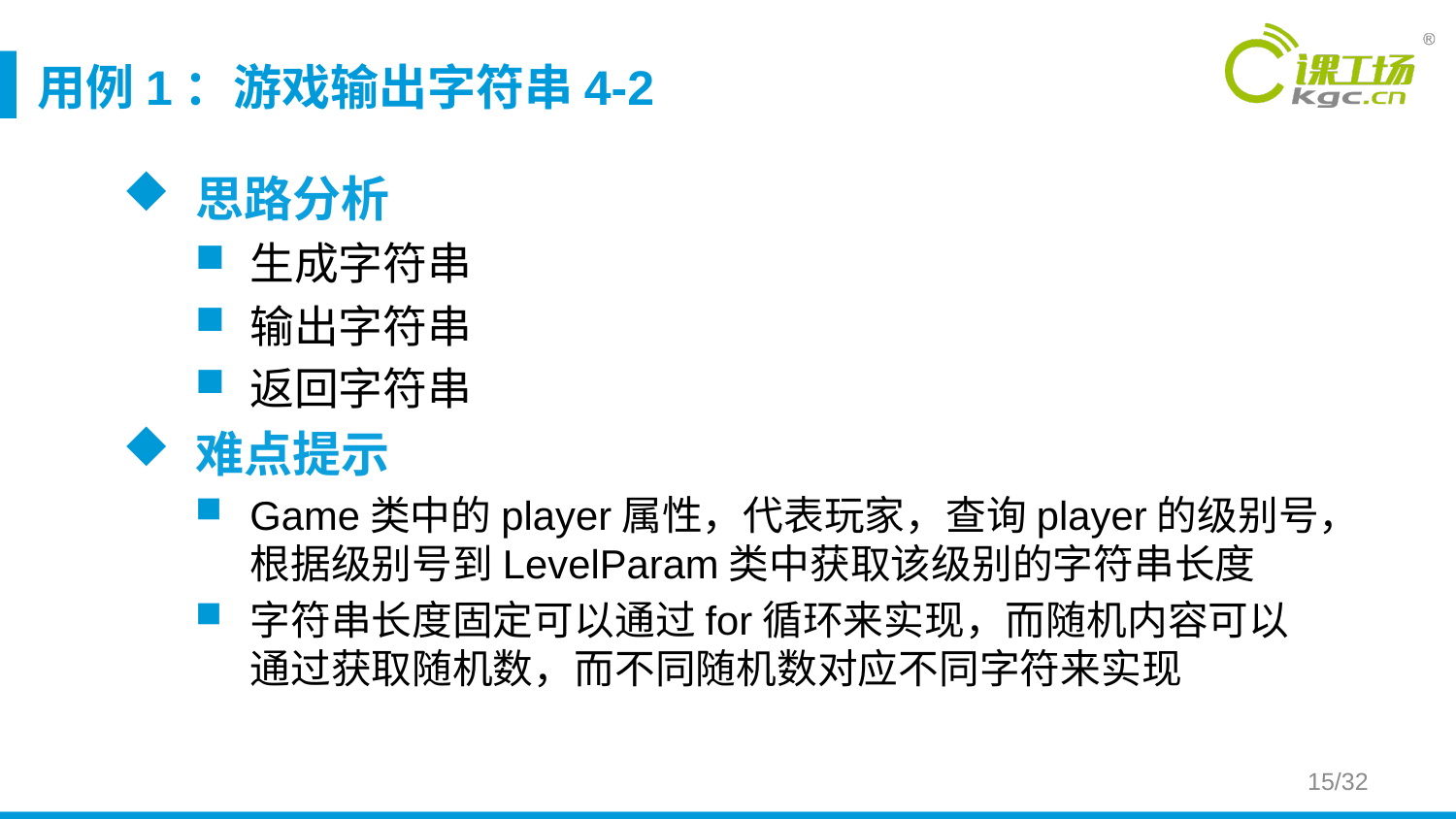

# 用例1：游戏输出字符串4-2
思路分析
生成字符串
输出字符串
返回字符串
难点提示
Game类中的player属性，代表玩家，查询player的级别号，根据级别号到LevelParam类中获取该级别的字符串长度
字符串长度固定可以通过for循环来实现，而随机内容可以通过获取随机数，而不同随机数对应不同字符来实现

15/32